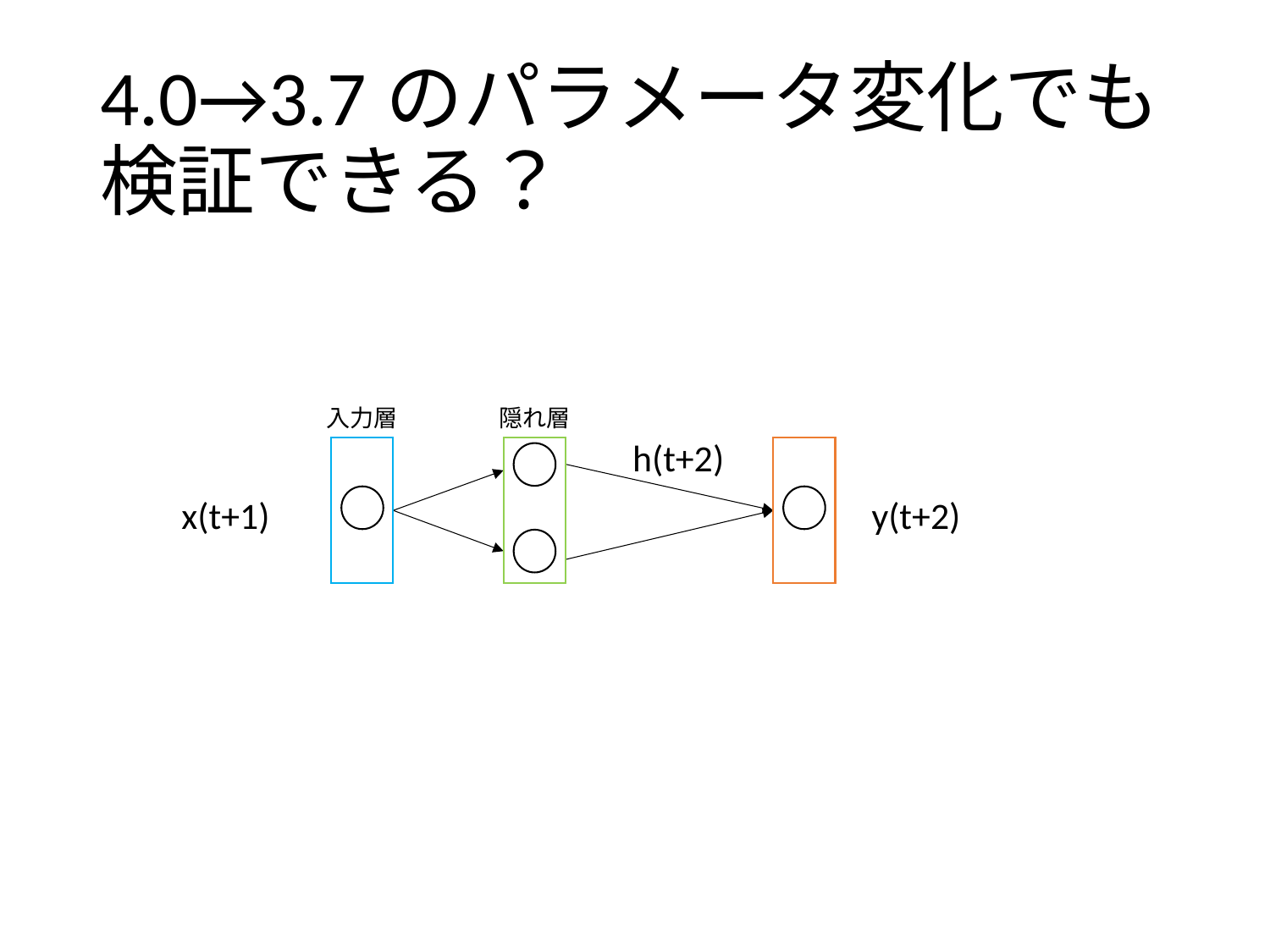

# 4.0→3.7のパラメータ変化でも検証できる？
入力層
隠れ層
h(t+2)

x(t+1)

y(t+2)